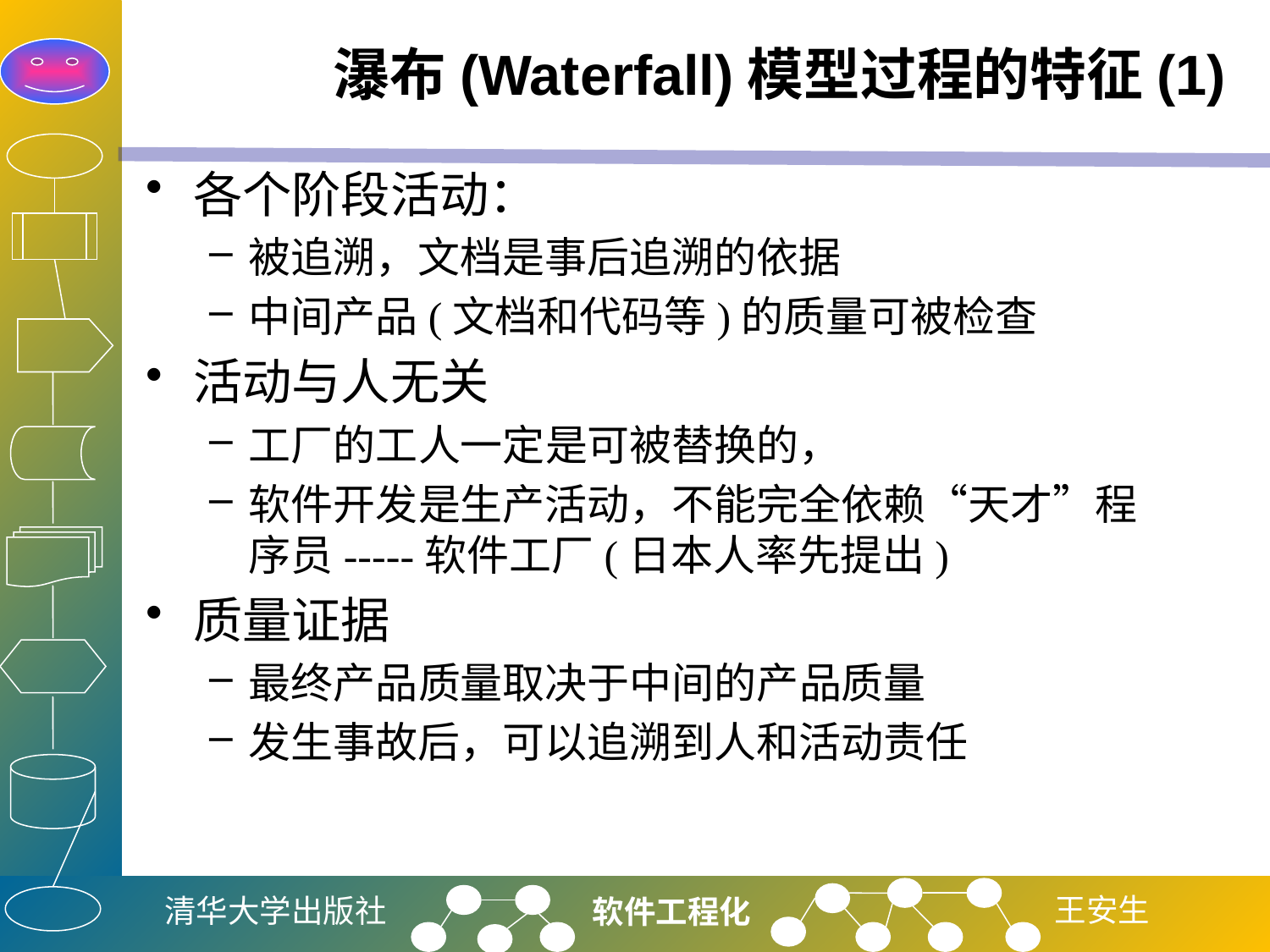

# 瀑布(Waterfall)模型过程的特征(1)
各个阶段活动：
被追溯，文档是事后追溯的依据
中间产品(文档和代码等)的质量可被检查
活动与人无关
工厂的工人一定是可被替换的，
软件开发是生产活动，不能完全依赖“天才”程序员-----软件工厂(日本人率先提出)
质量证据
最终产品质量取决于中间的产品质量
发生事故后，可以追溯到人和活动责任